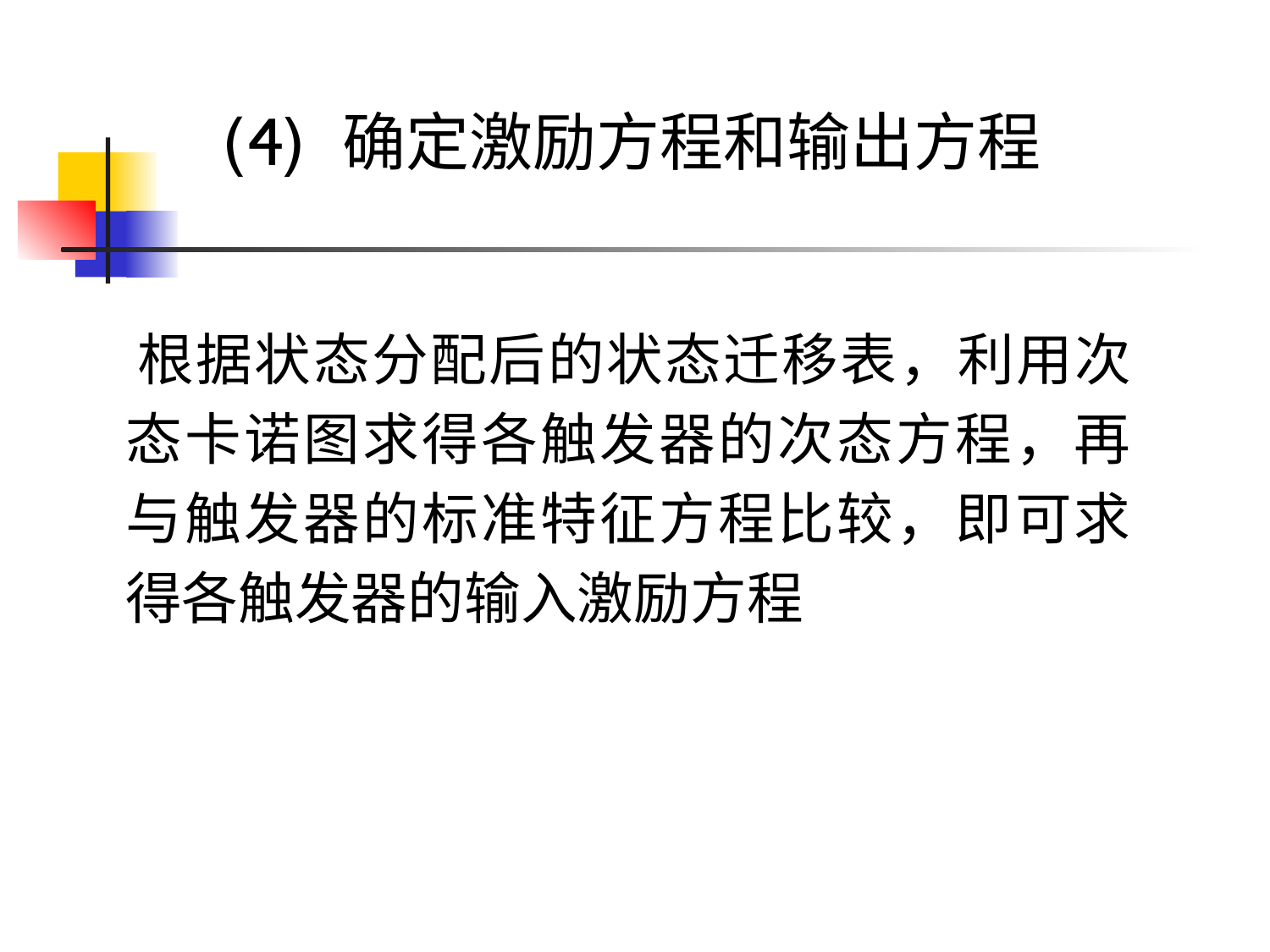

(4) 确定激励方程和输出方程
   根据状态分配后的状态迁移表，利用次态卡诺图求得各触发器的次态方程，再与触发器的标准特征方程比较，即可求得各触发器的输入激励方程